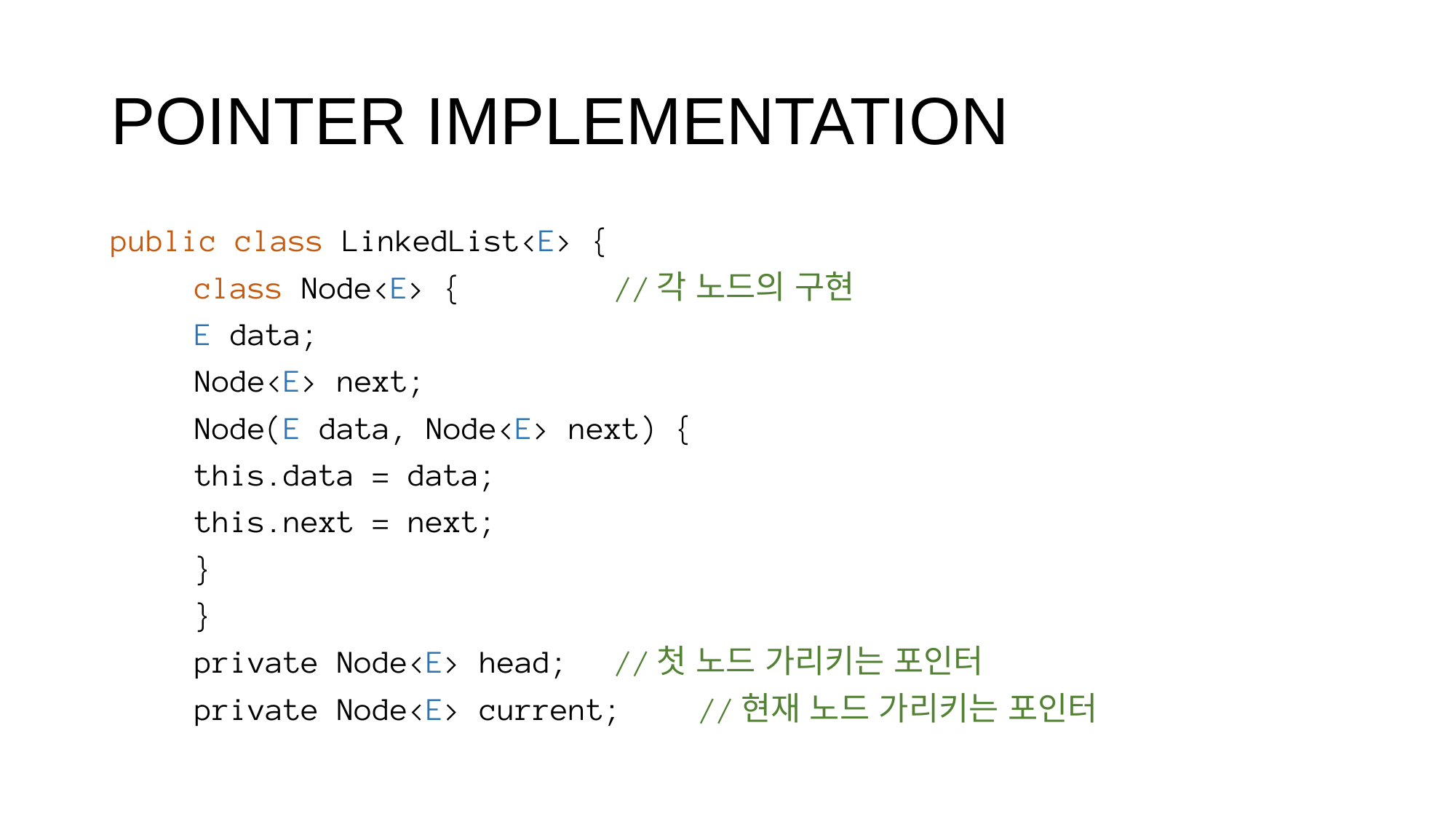

# POINTER IMPLEMENTATION
public class LinkedList<E> {
	class Node<E> {		//각 노드의 구현
		E data;
		Node<E> next;
		Node(E data, Node<E> next) {
			this.data = data;
			this.next = next;
		}
	}
	private Node<E> head;		//첫 노드 가리키는 포인터
	private Node<E> current;	//현재 노드 가리키는 포인터